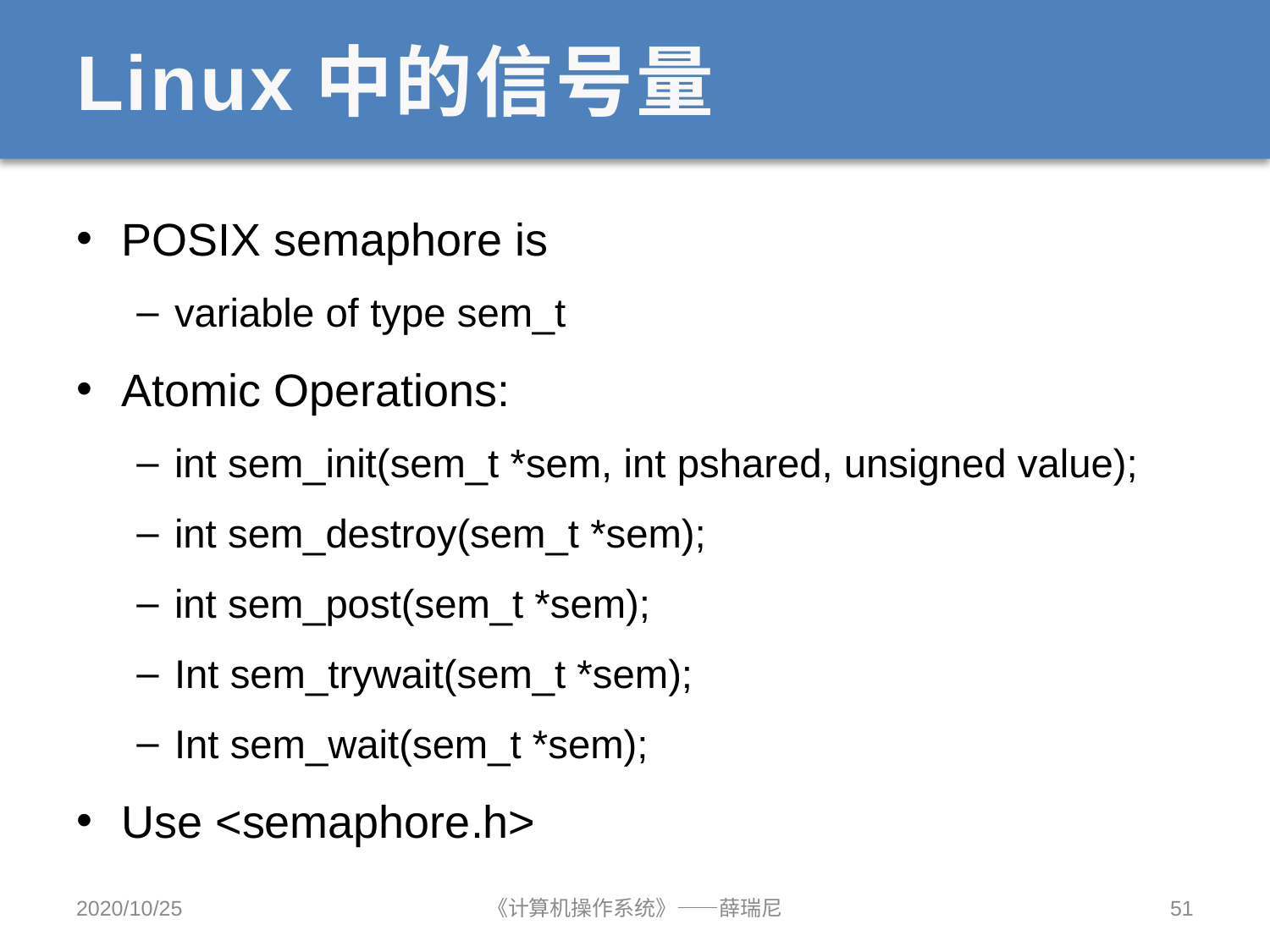

# Linux中的信号量
POSIX semaphore is
variable of type sem_t
Atomic Operations:
int sem_init(sem_t *sem, int pshared, unsigned value);
int sem_destroy(sem_t *sem);
int sem_post(sem_t *sem);
Int sem_trywait(sem_t *sem);
Int sem_wait(sem_t *sem);
Use <semaphore.h>

2020/10/25
《计算机操作系统》——薛瑞尼
51